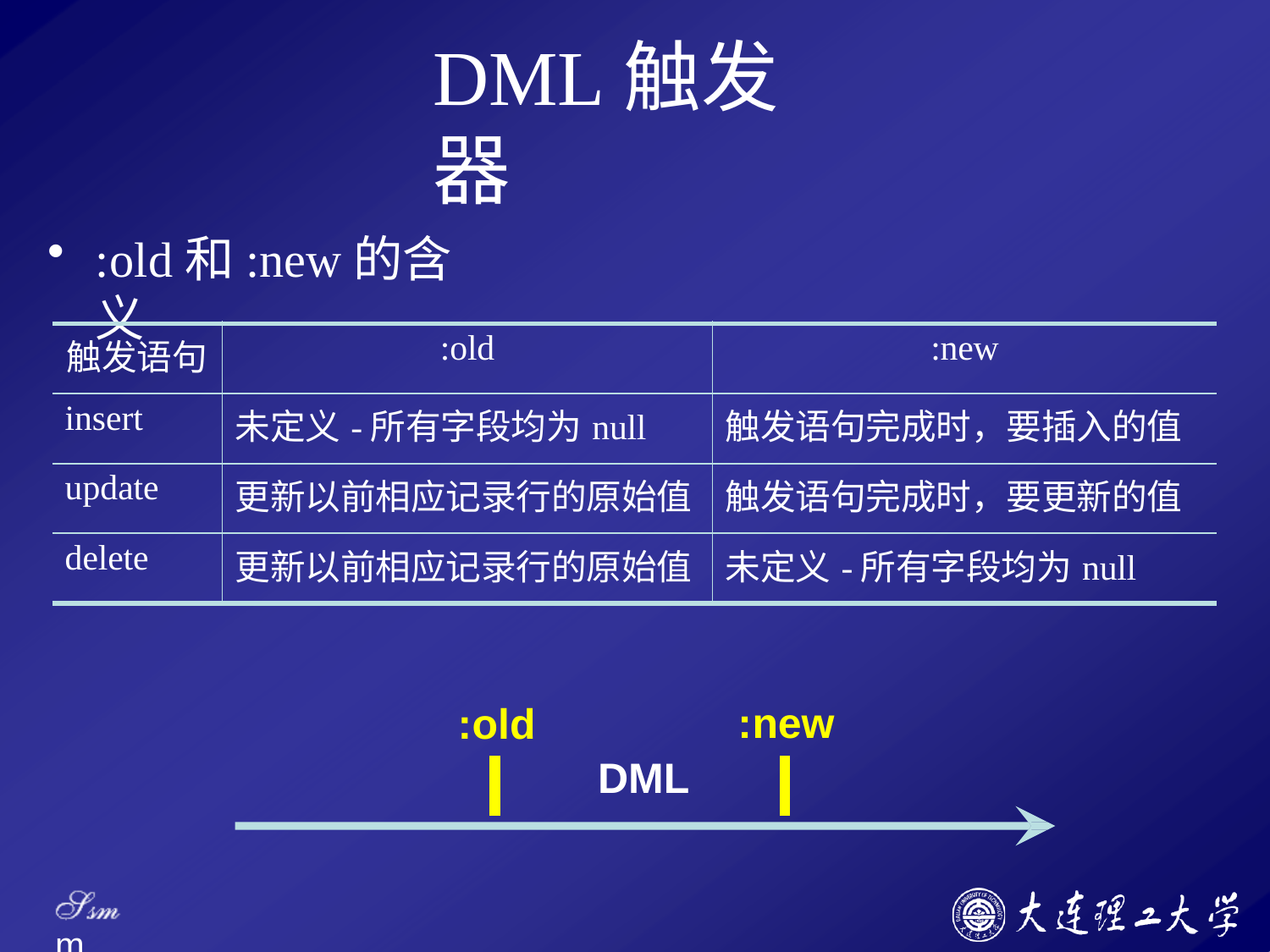

# DML触发器
:old和:new的含义
| 触发语句 | :old | :new |
| --- | --- | --- |
| insert | 未定义-所有字段均为null | 触发语句完成时，要插入的值 |
| update | 更新以前相应记录行的原始值 | 触发语句完成时，要更新的值 |
| delete | 更新以前相应记录行的原始值 | 未定义-所有字段均为null |
:new
:old
DML

Ssm